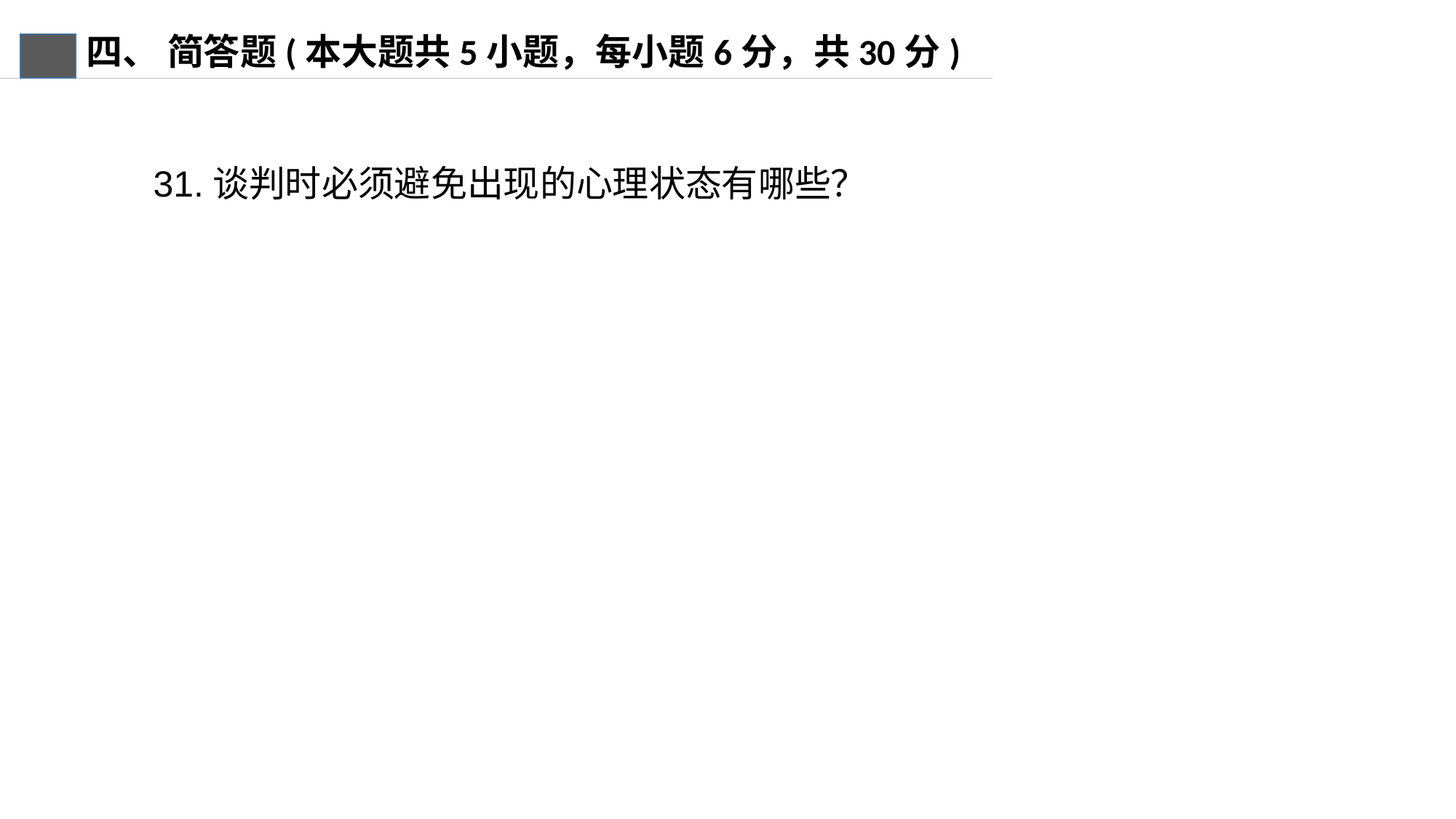

四、 简答题(本大题共5小题，每小题6分，共30分)

31.谈判时必须避免出现的心理状态有哪些？